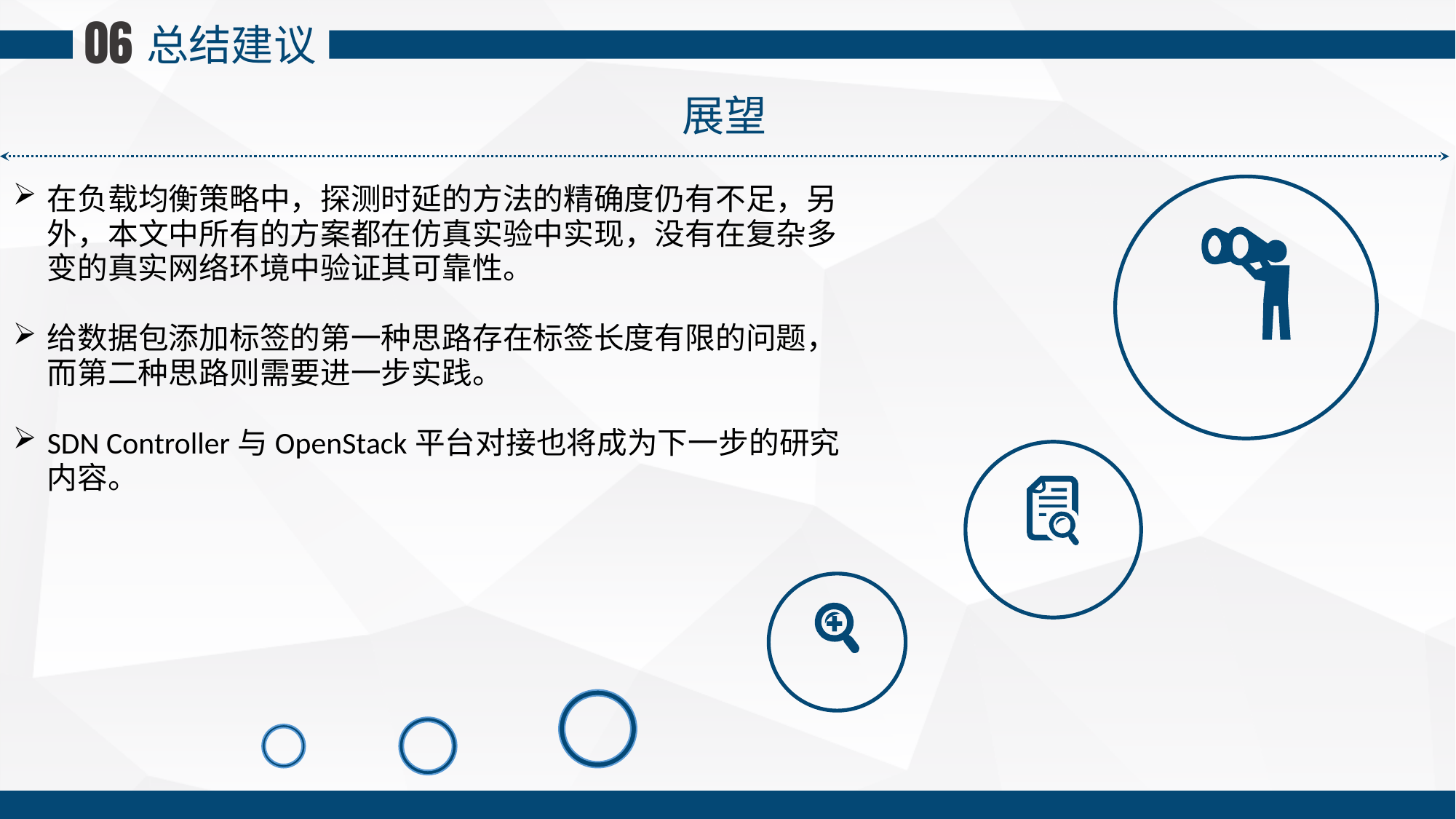

06
总结建议

展望
在负载均衡策略中，探测时延的方法的精确度仍有不足，另外，本文中所有的方案都在仿真实验中实现，没有在复杂多变的真实网络环境中验证其可靠性。

给数据包添加标签的第一种思路存在标签长度有限的问题，而第二种思路则需要进一步实践。

SDN Controller与OpenStack平台对接也将成为下一步的研究内容。